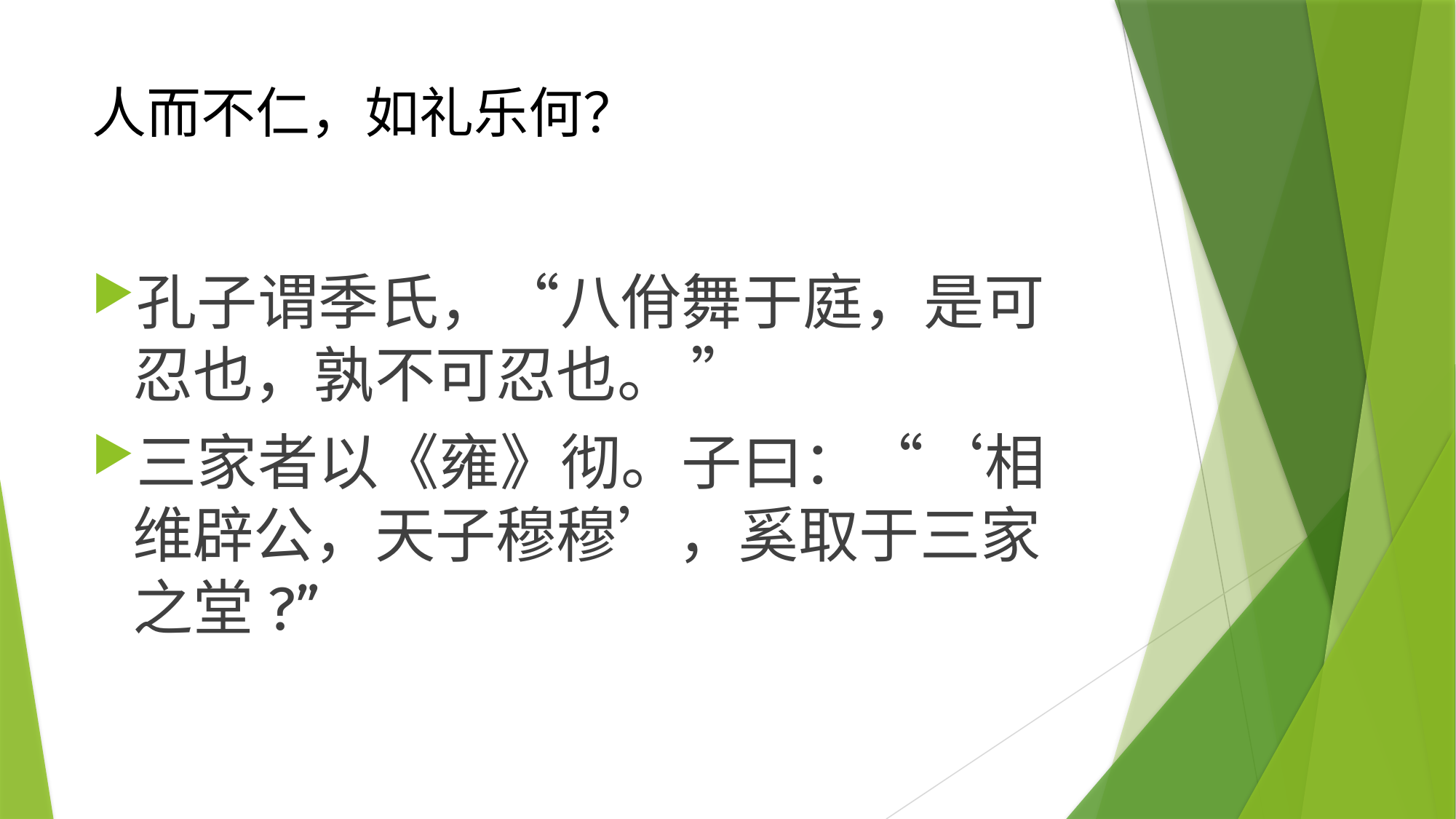

# 人而不仁，如礼乐何？
孔子谓季氏，“八佾舞于庭，是可忍也，孰不可忍也。 ”
三家者以《雍》彻。子曰：“‘相维辟公，天子穆穆’，奚取于三家之堂?”